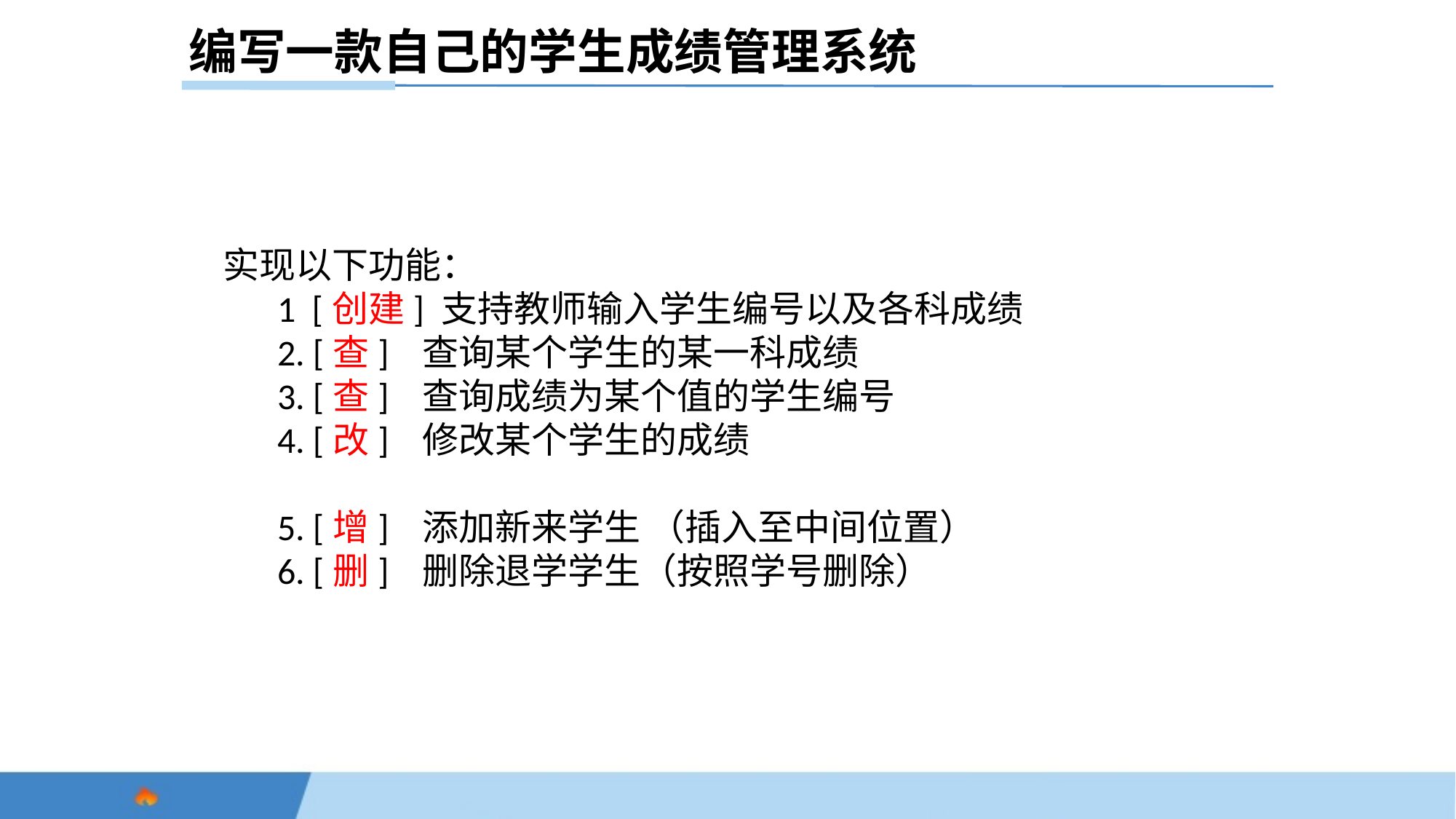

编写一款自己的学生成绩管理系统
实现以下功能：
1  [创建] 支持教师输入学生编号以及各科成绩
2. [查]   查询某个学生的某一科成绩
3. [查]   查询成绩为某个值的学生编号
4. [改]   修改某个学生的成绩

5. [增]   添加新来学生 （插入至中间位置）
6. [删]   删除退学学生（按照学号删除）